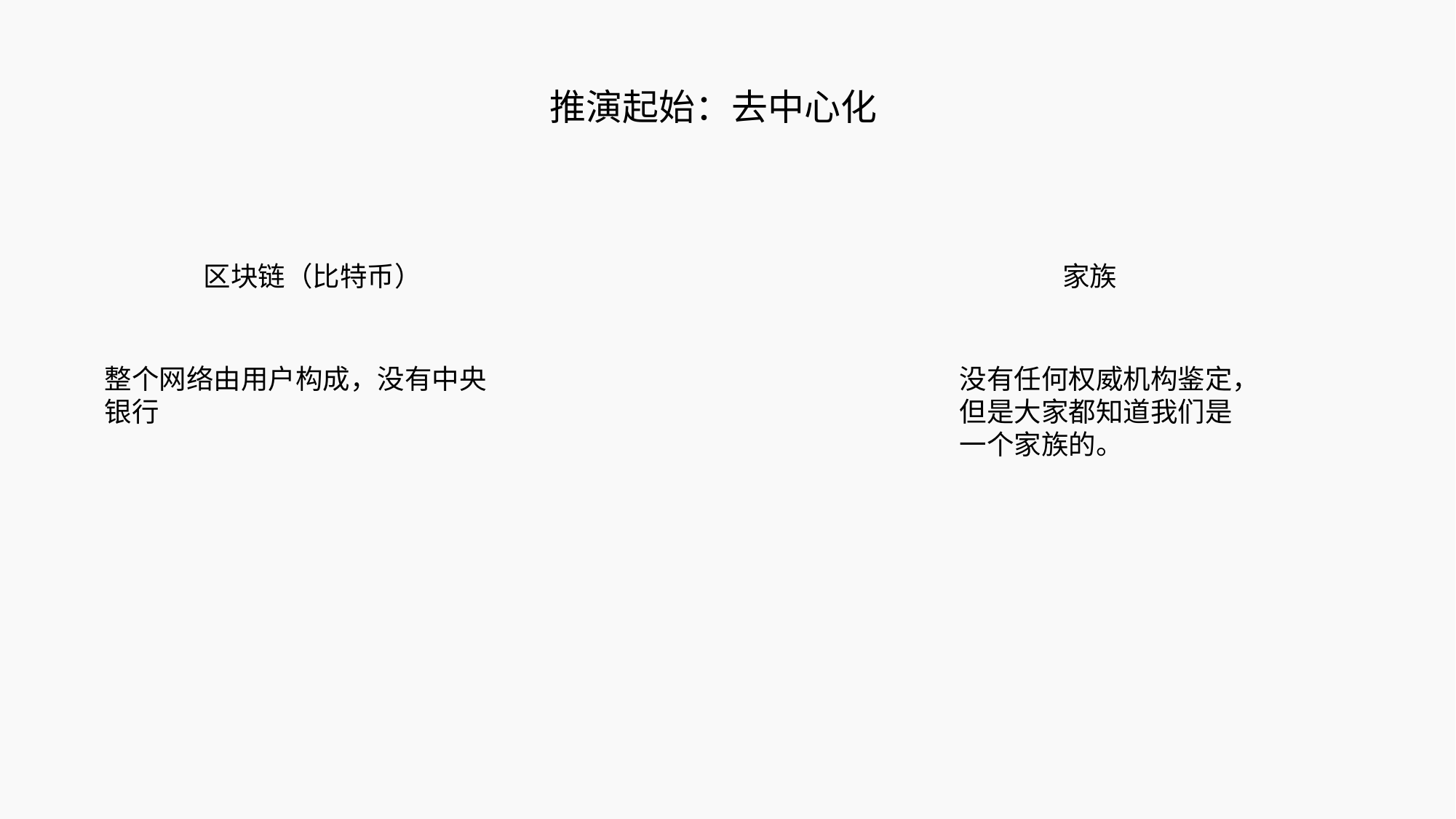

推演起始：去中心化
区块链（比特币）
家族
整个网络由用户构成，没有中央银行
没有任何权威机构鉴定，但是大家都知道我们是一个家族的。